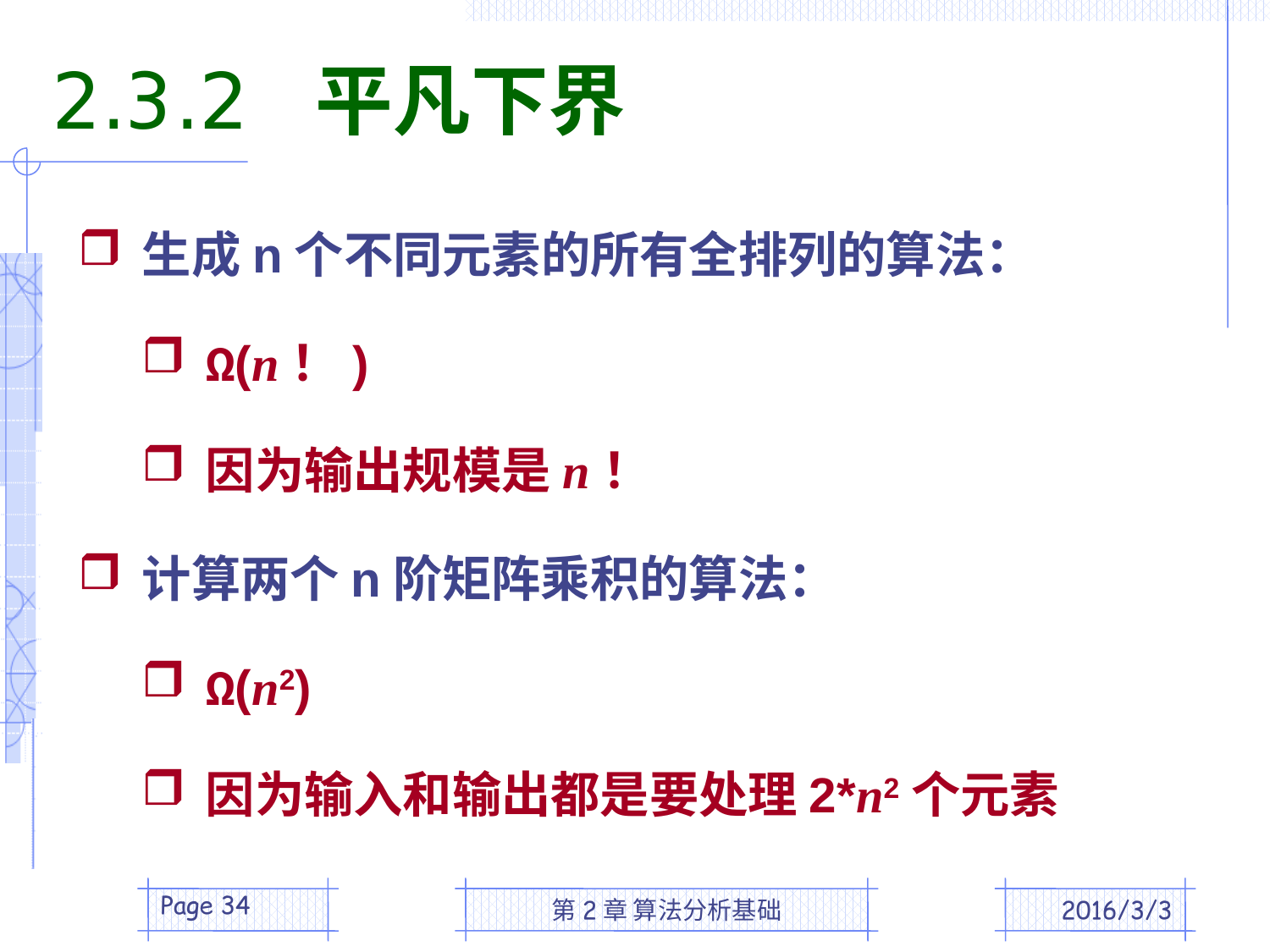

2.3.2  平凡下界
生成n个不同元素的所有全排列的算法：
Ω(n！)
因为输出规模是n！
计算两个n阶矩阵乘积的算法：
Ω(n2)
因为输入和输出都是要处理2*n2个元素

Page 34
第2章 算法分析基础
2016/3/3